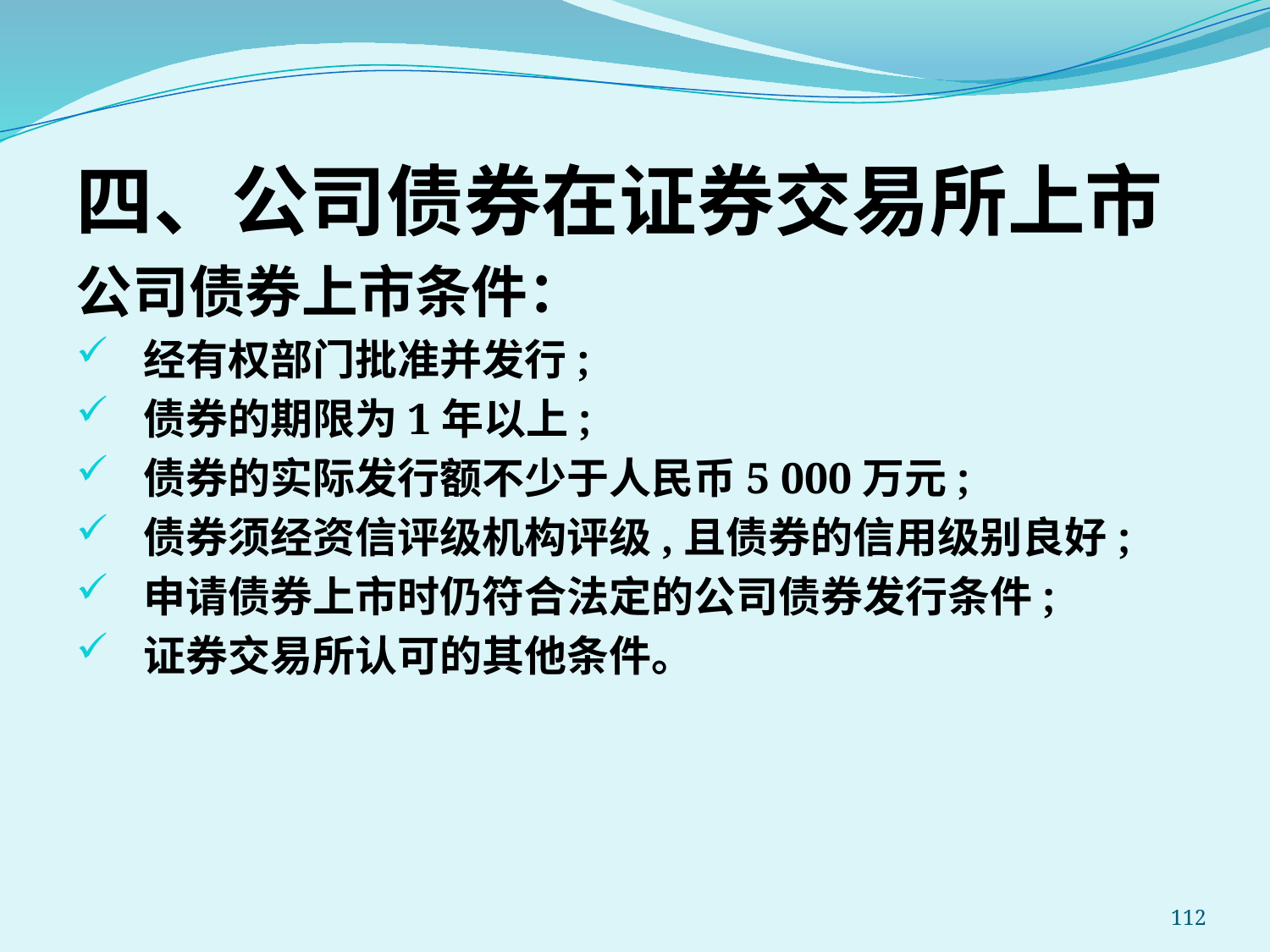

四、公司债券在证券交易所上市
公司债券上市条件：
  经有权部门批准并发行;
  债券的期限为1年以上;
  债券的实际发行额不少于人民币5 000万元;
  债券须经资信评级机构评级,且债券的信用级别良好;
  申请债券上市时仍符合法定的公司债券发行条件;
  证券交易所认可的其他条件。
112